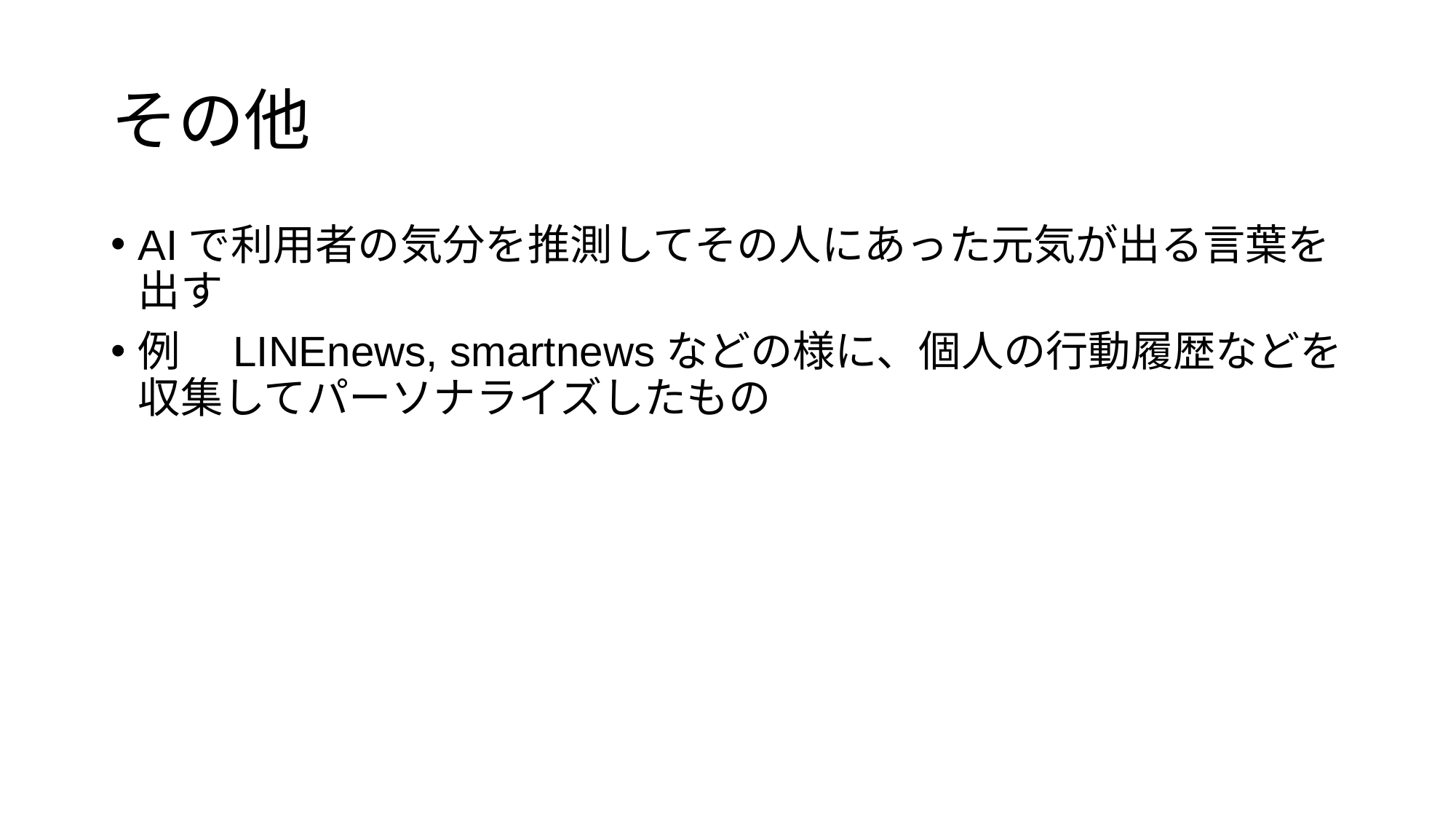

# その他
AIで利用者の気分を推測してその人にあった元気が出る言葉を出す
例　LINEnews, smartnewsなどの様に、個人の行動履歴などを収集してパーソナライズしたもの